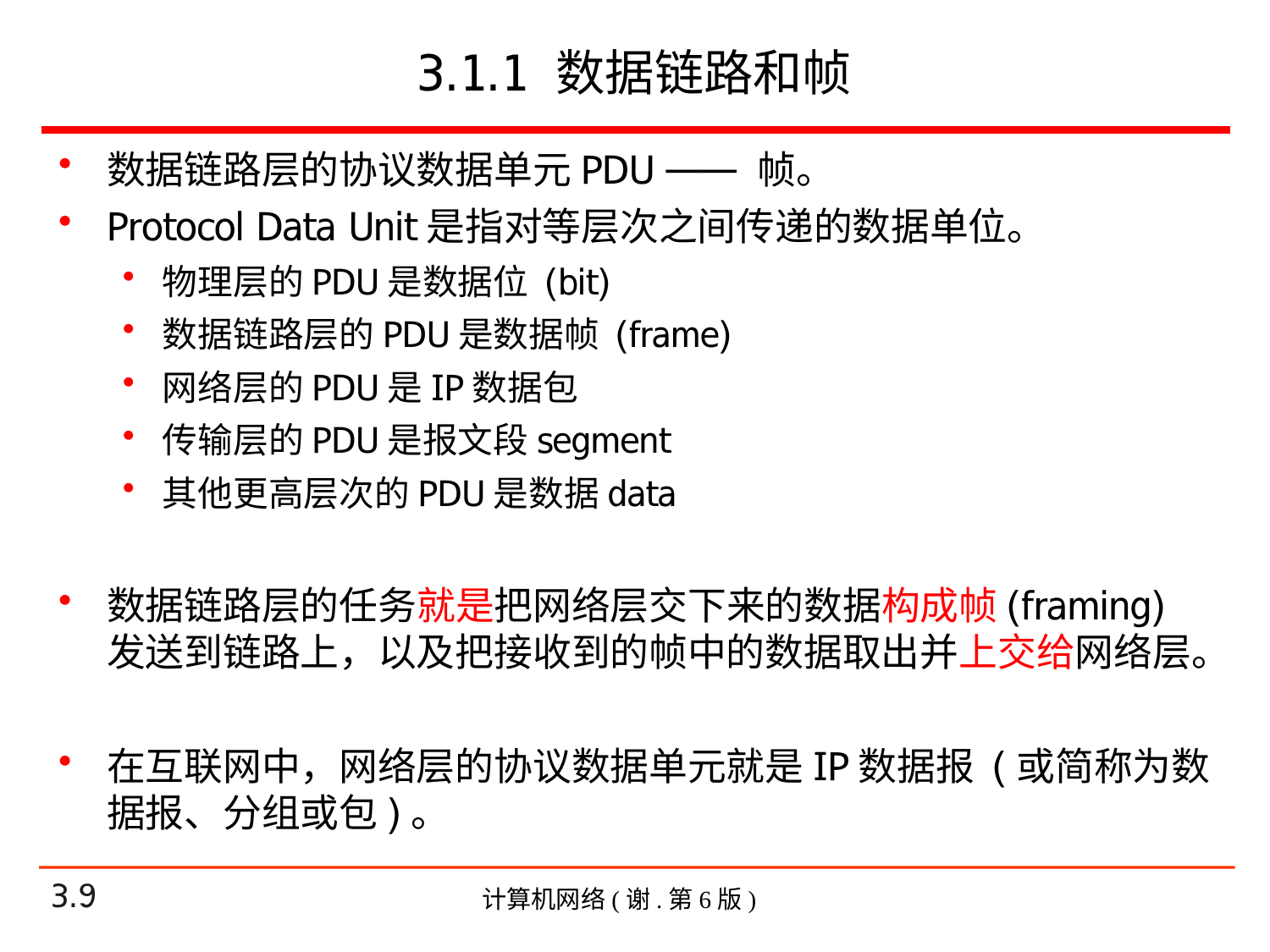

# 3.1.1 数据链路和帧
数据链路层的协议数据单元PDU —— 帧。
Protocol Data Unit是指对等层次之间传递的数据单位。
物理层的PDU是数据位 (bit)
数据链路层的PDU是数据帧 (frame)
网络层的PDU是IP数据包
传输层的PDU是报文段segment
其他更高层次的PDU是数据data

数据链路层的任务就是把网络层交下来的数据构成帧(framing)发送到链路上，以及把接收到的帧中的数据取出并上交给网络层。

在互联网中，网络层的协议数据单元就是IP数据报 (或简称为数据报、分组或包)。